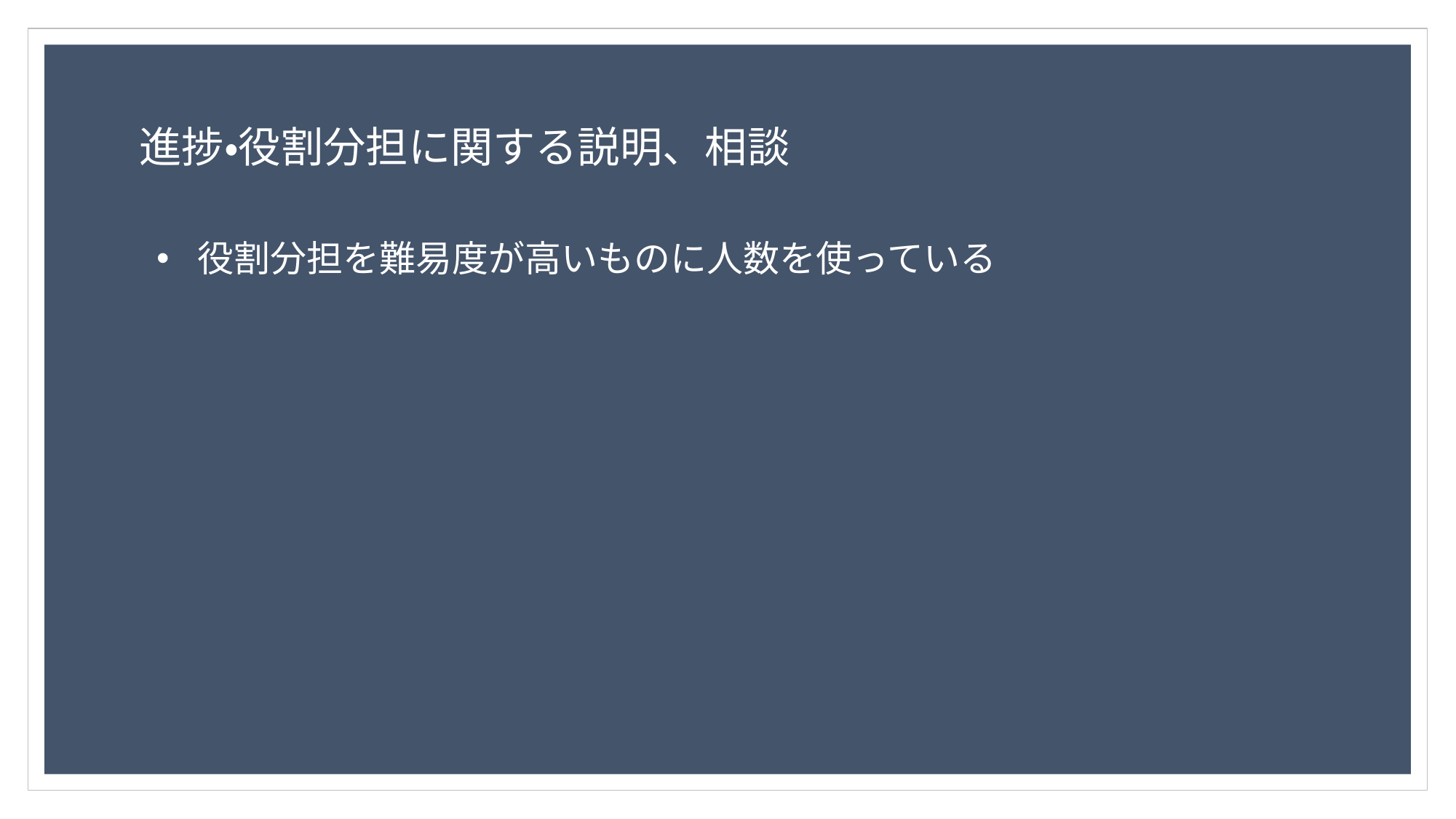

進捗・役割分担に関する説明、相談
役割分担を難易度が高いものに人数を使っている